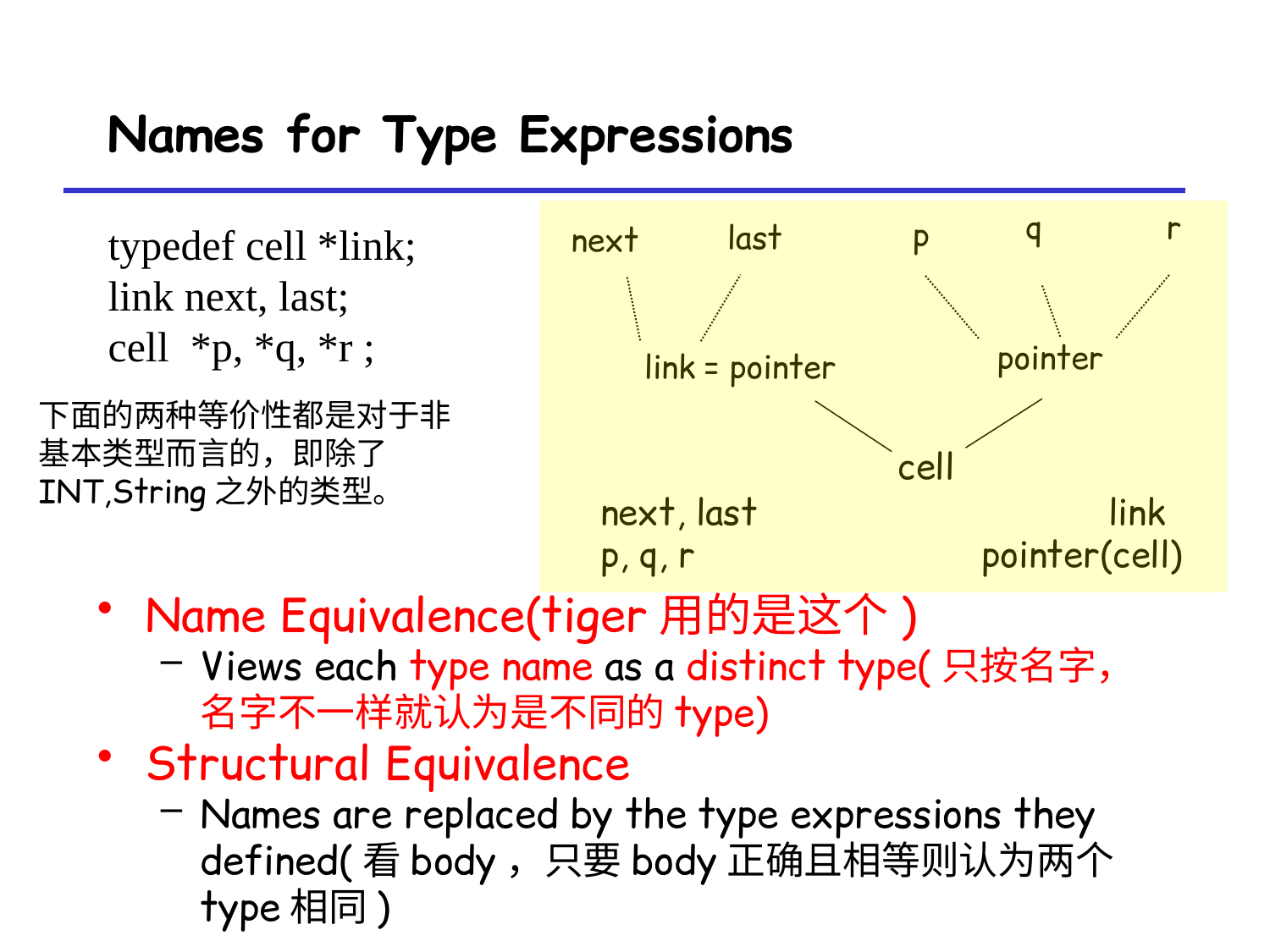

# Names for Type Expressions

q
r
p
last
next

pointer
link
= pointer

cell
next, last			link
p, q, r			pointer(cell)
 typedef cell *link;
 link next, last;
 cell  *p, *q, *r ;

Name Equivalence(tiger用的是这个)
Views each type name as a distinct type(只按名字，名字不一样就认为是不同的type)
Structural Equivalence
Names are replaced by the type expressions they defined(看body，只要body正确且相等则认为两个type相同)
下面的两种等价性都是对于非
基本类型而言的，即除了INT,String之外的类型。

32